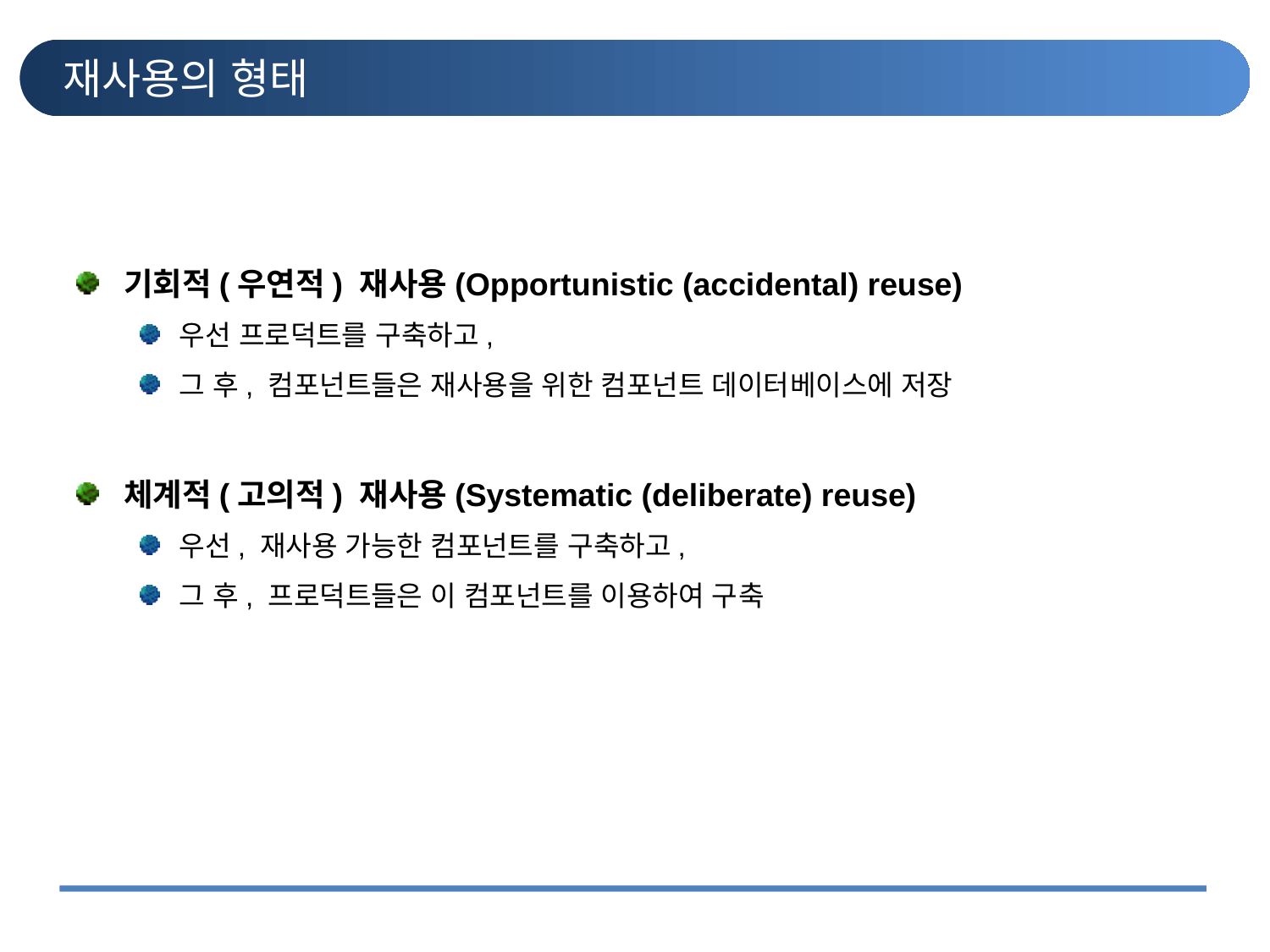

# 재사용의 형태

기회적(우연적) 재사용(Opportunistic (accidental) reuse)
우선 프로덕트를 구축하고,
그 후, 컴포넌트들은 재사용을 위한 컴포넌트 데이터베이스에 저장

체계적(고의적) 재사용(Systematic (deliberate) reuse)
우선, 재사용 가능한 컴포넌트를 구축하고,
그 후, 프로덕트들은 이 컴포넌트를 이용하여 구축